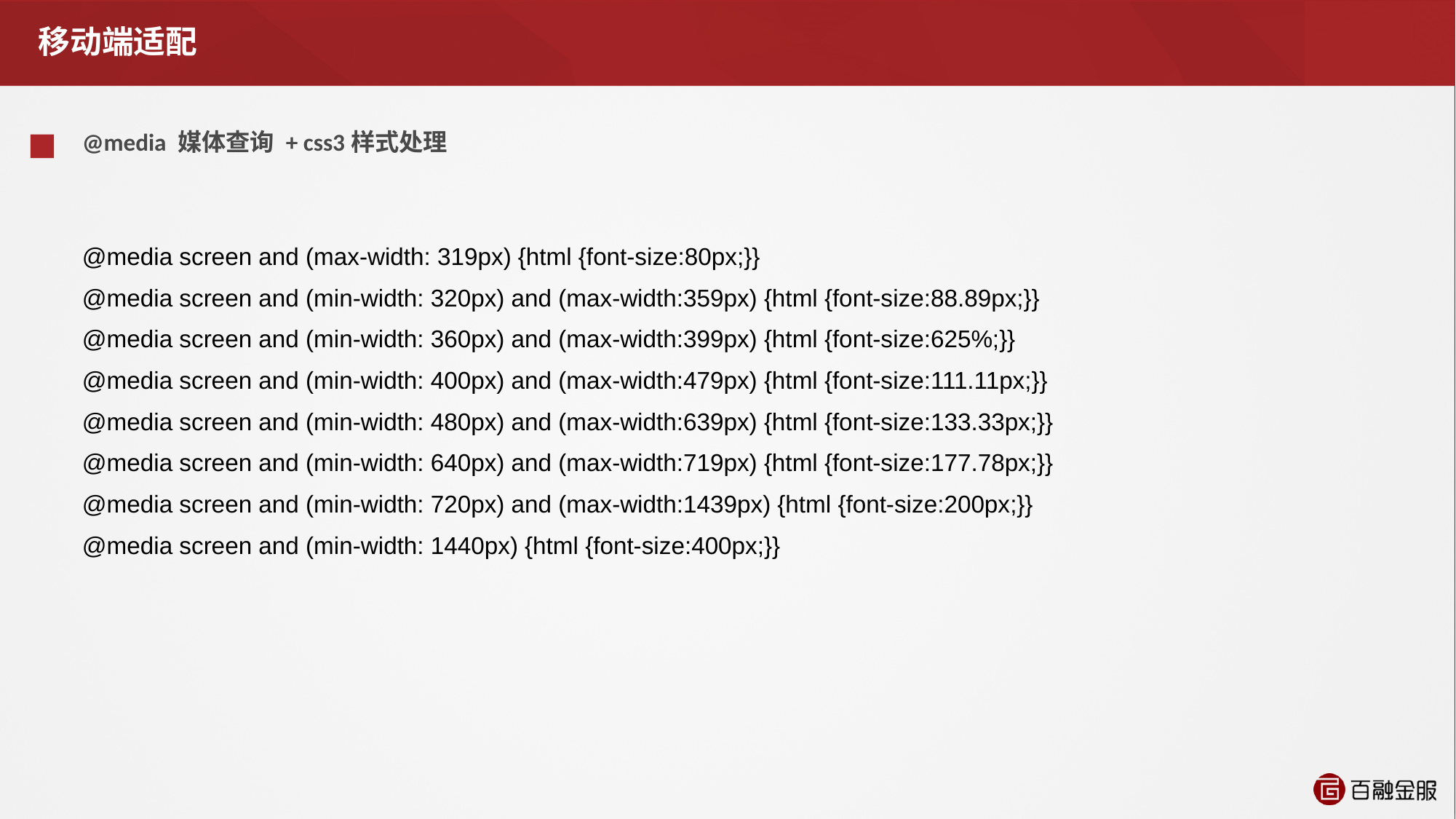

# 移动端适配
@media 媒体查询 + css3样式处理

@media screen and (max-width: 319px) {html {font-size:80px;}}
@media screen and (min-width: 320px) and (max-width:359px) {html {font-size:88.89px;}}
@media screen and (min-width: 360px) and (max-width:399px) {html {font-size:625%;}}
@media screen and (min-width: 400px) and (max-width:479px) {html {font-size:111.11px;}}
@media screen and (min-width: 480px) and (max-width:639px) {html {font-size:133.33px;}}
@media screen and (min-width: 640px) and (max-width:719px) {html {font-size:177.78px;}}
@media screen and (min-width: 720px) and (max-width:1439px) {html {font-size:200px;}}
@media screen and (min-width: 1440px) {html {font-size:400px;}}